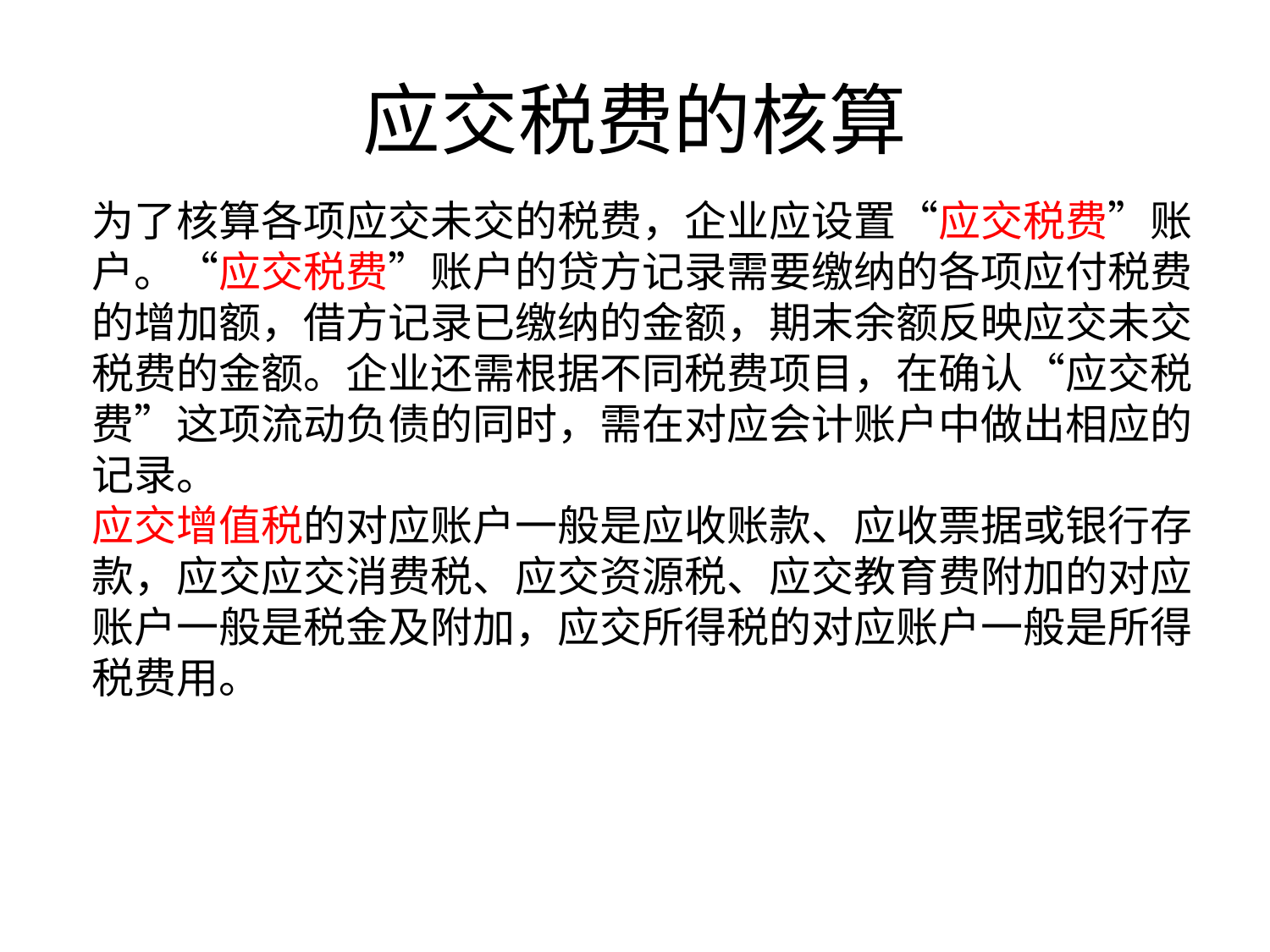

# 应交税费的核算
为了核算各项应交未交的税费，企业应设置“应交税费”账户。“应交税费”账户的贷方记录需要缴纳的各项应付税费的增加额，借方记录已缴纳的金额，期末余额反映应交未交税费的金额。企业还需根据不同税费项目，在确认“应交税费”这项流动负债的同时，需在对应会计账户中做出相应的记录。
应交增值税的对应账户一般是应收账款、应收票据或银行存款，应交应交消费税、应交资源税、应交教育费附加的对应账户一般是税金及附加，应交所得税的对应账户一般是所得税费用。